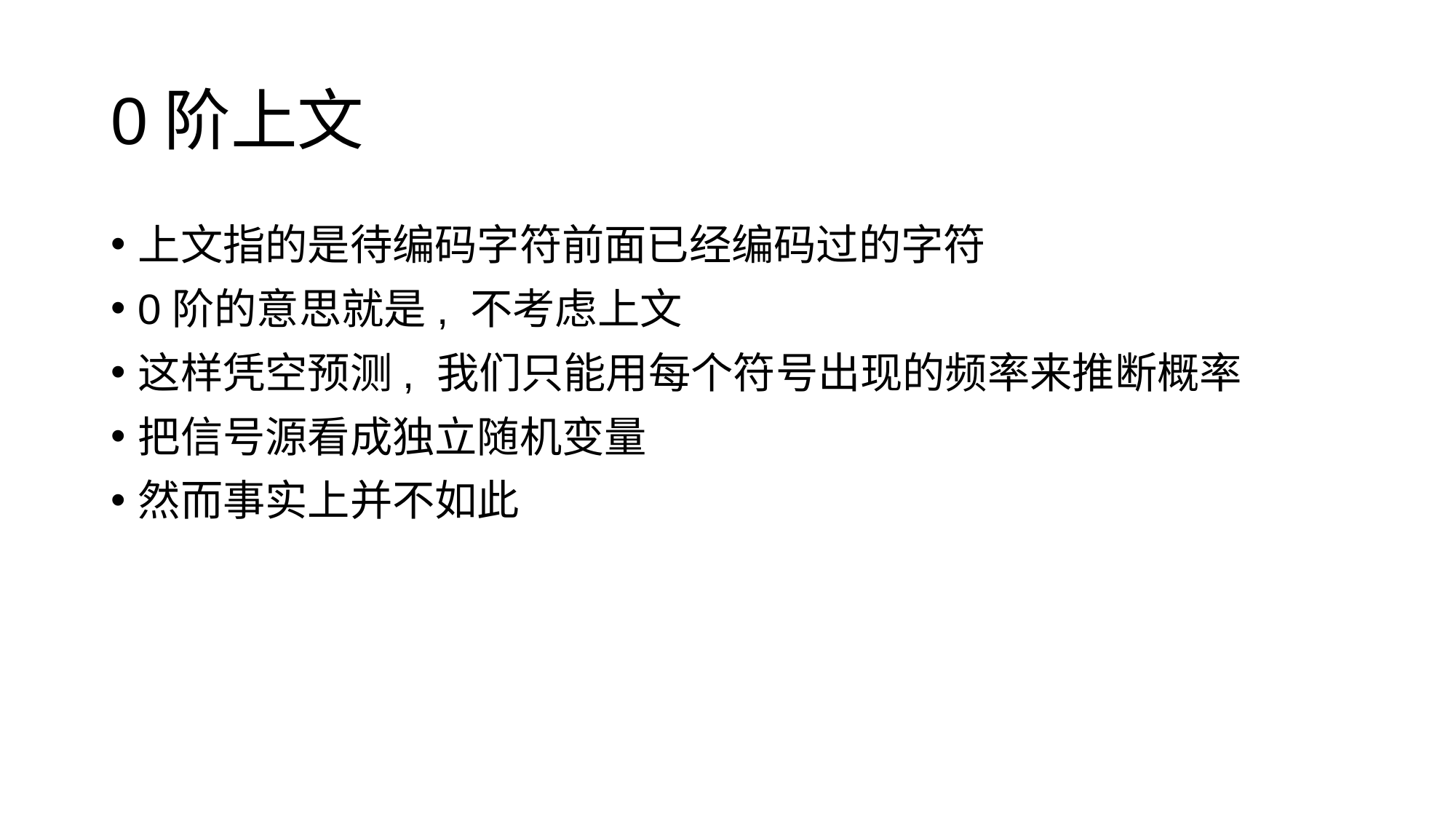

# 0阶上文
上文指的是待编码字符前面已经编码过的字符
0阶的意思就是, 不考虑上文
这样凭空预测, 我们只能用每个符号出现的频率来推断概率
把信号源看成独立随机变量
然而事实上并不如此